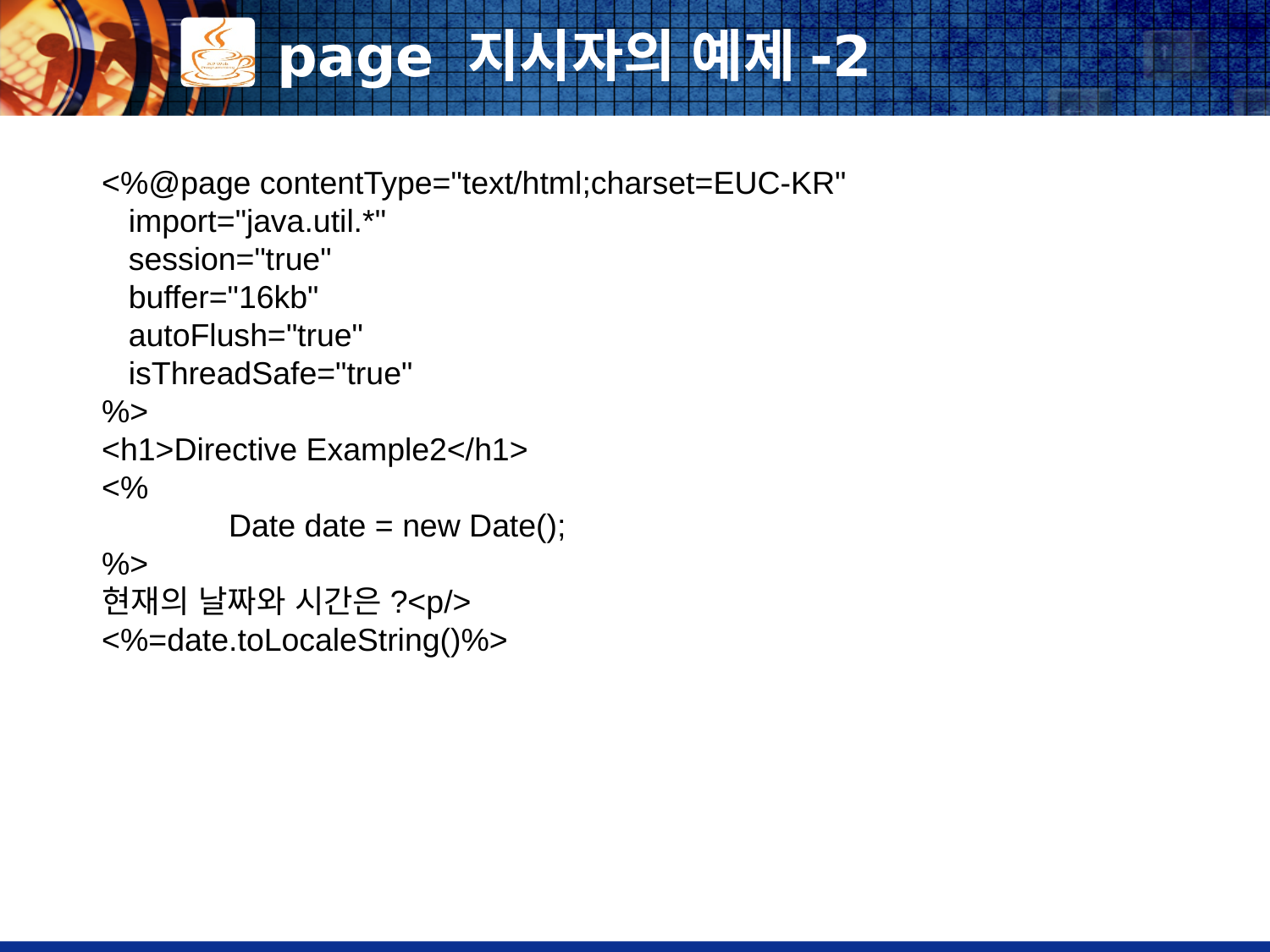

# page 지시자의 예제-2
<%@page contentType="text/html;charset=EUC-KR"
   import="java.util.*"
   session="true"
   buffer="16kb"
   autoFlush="true"
   isThreadSafe="true"
%>
<h1>Directive Example2</h1>
<%
	Date date = new Date();
%>
현재의 날짜와 시간은?<p/>
<%=date.toLocaleString()%>